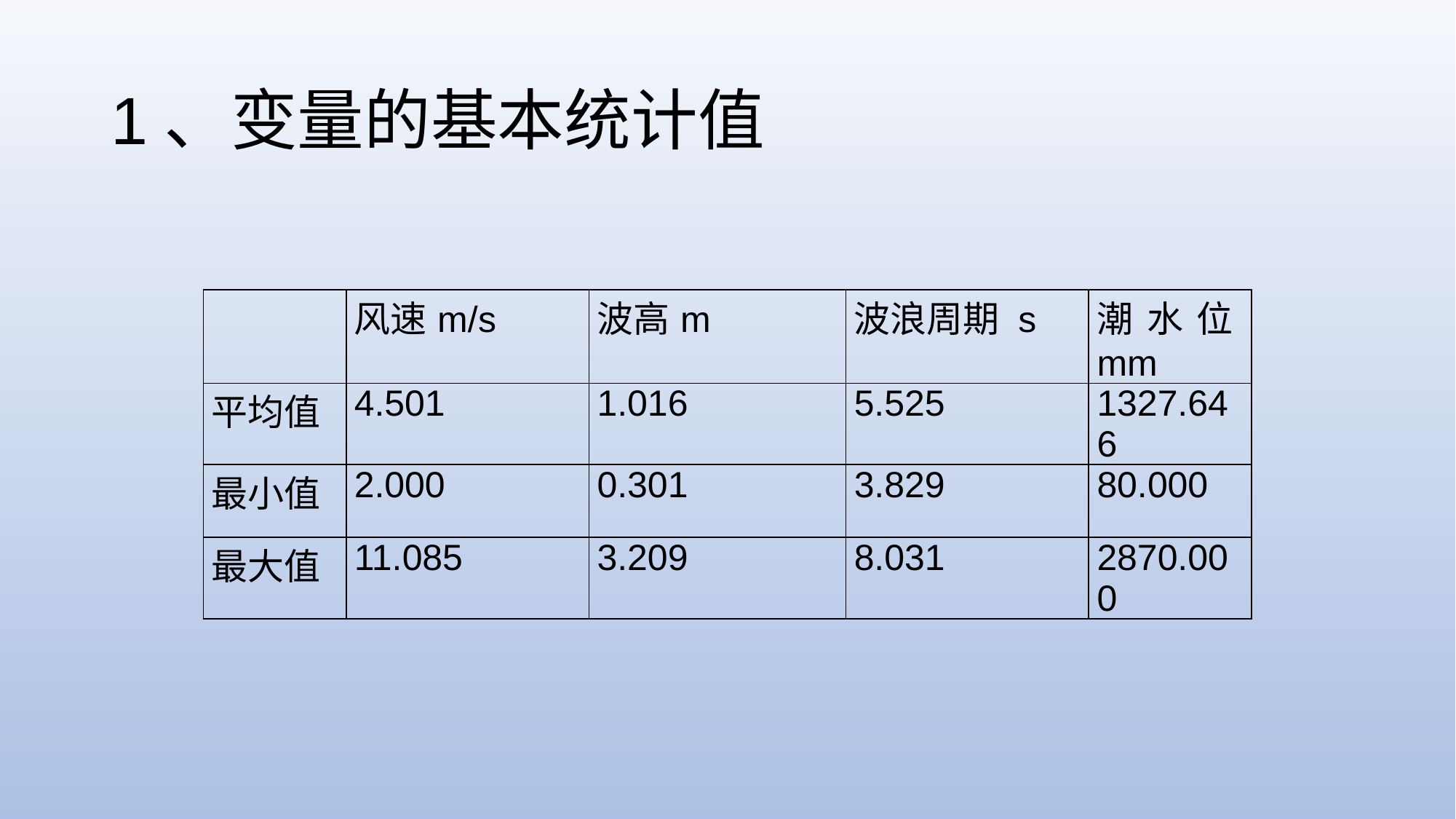

# 1、变量的基本统计值
|  | 风速m/s | 波高m | 波浪周期 s | 潮水位mm |
| --- | --- | --- | --- | --- |
| 平均值 | 4.501 | 1.016 | 5.525 | 1327.646 |
| 最小值 | 2.000 | 0.301 | 3.829 | 80.000 |
| 最大值 | 11.085 | 3.209 | 8.031 | 2870.000 |